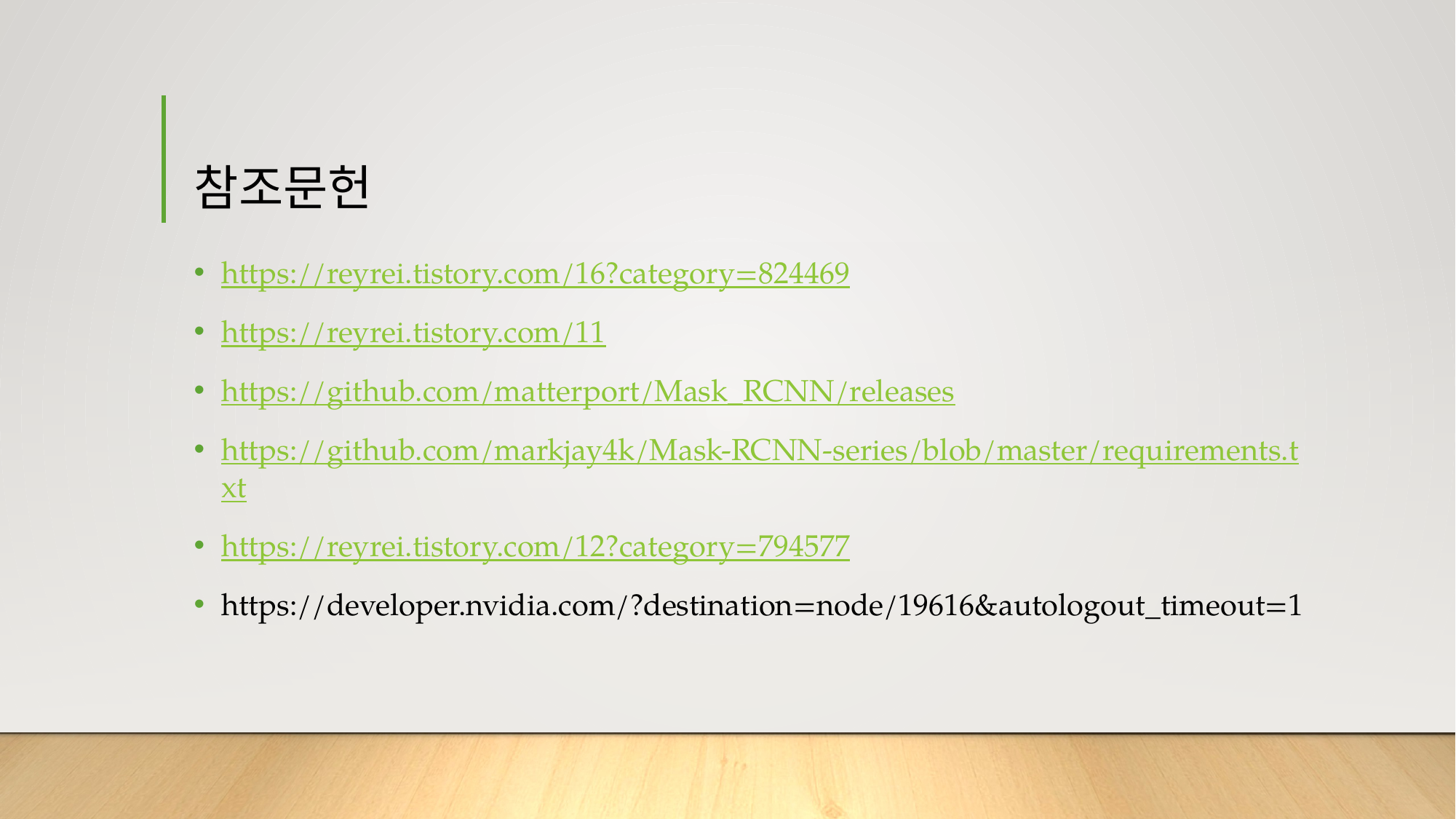

# 참조문헌
https://reyrei.tistory.com/16?category=824469
https://reyrei.tistory.com/11
https://github.com/matterport/Mask_RCNN/releases
https://github.com/markjay4k/Mask-RCNN-series/blob/master/requirements.txt
https://reyrei.tistory.com/12?category=794577
https://developer.nvidia.com/?destination=node/19616&autologout_timeout=1